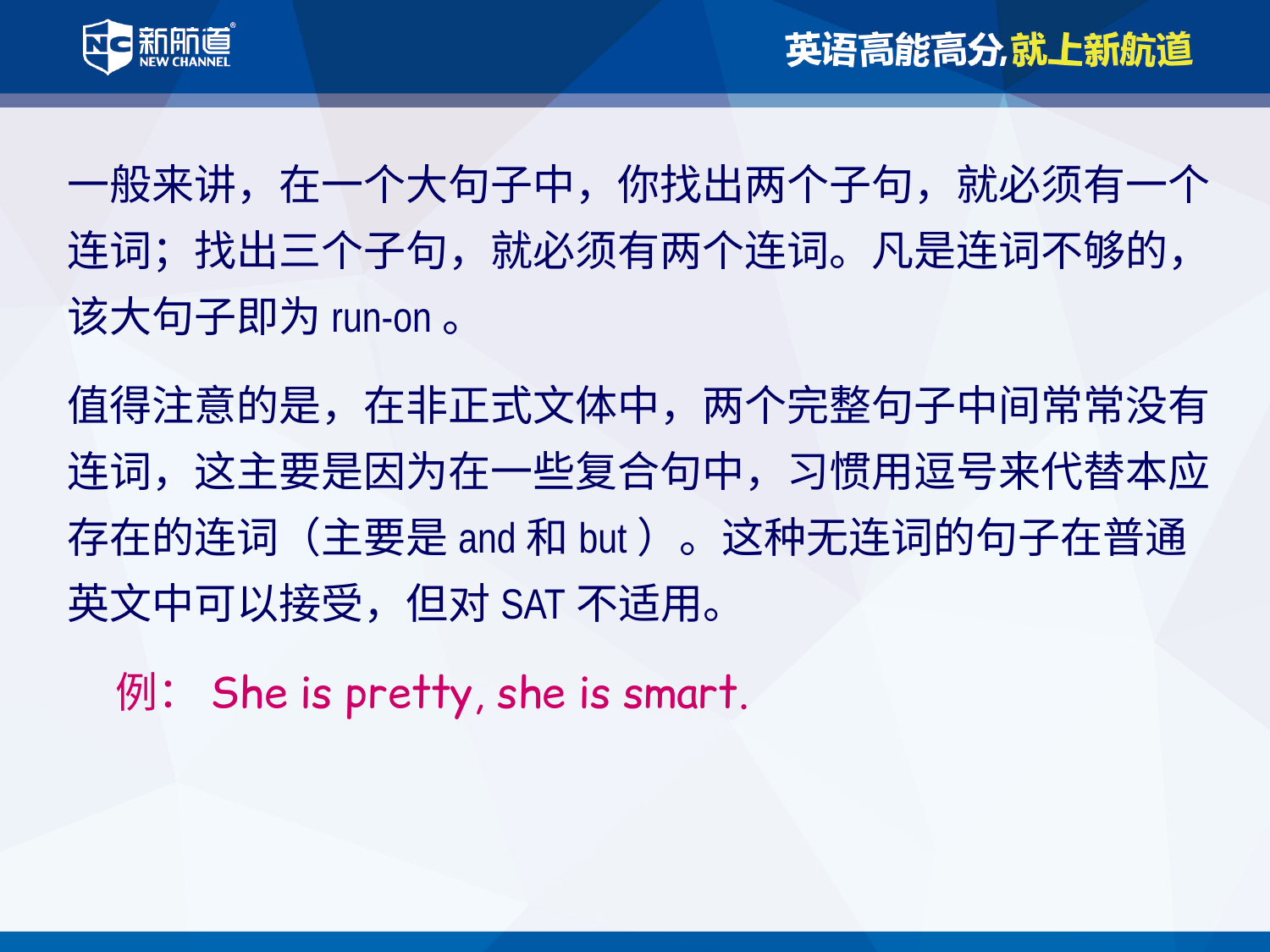

一般来讲，在一个大句子中，你找出两个子句，就必须有一个连词；找出三个子句，就必须有两个连词。凡是连词不够的，该大句子即为run-on。
值得注意的是，在非正式文体中，两个完整句子中间常常没有连词，这主要是因为在一些复合句中，习惯用逗号来代替本应存在的连词（主要是and和but）。这种无连词的句子在普通英文中可以接受，但对SAT不适用。
    例：She is pretty, she is smart.